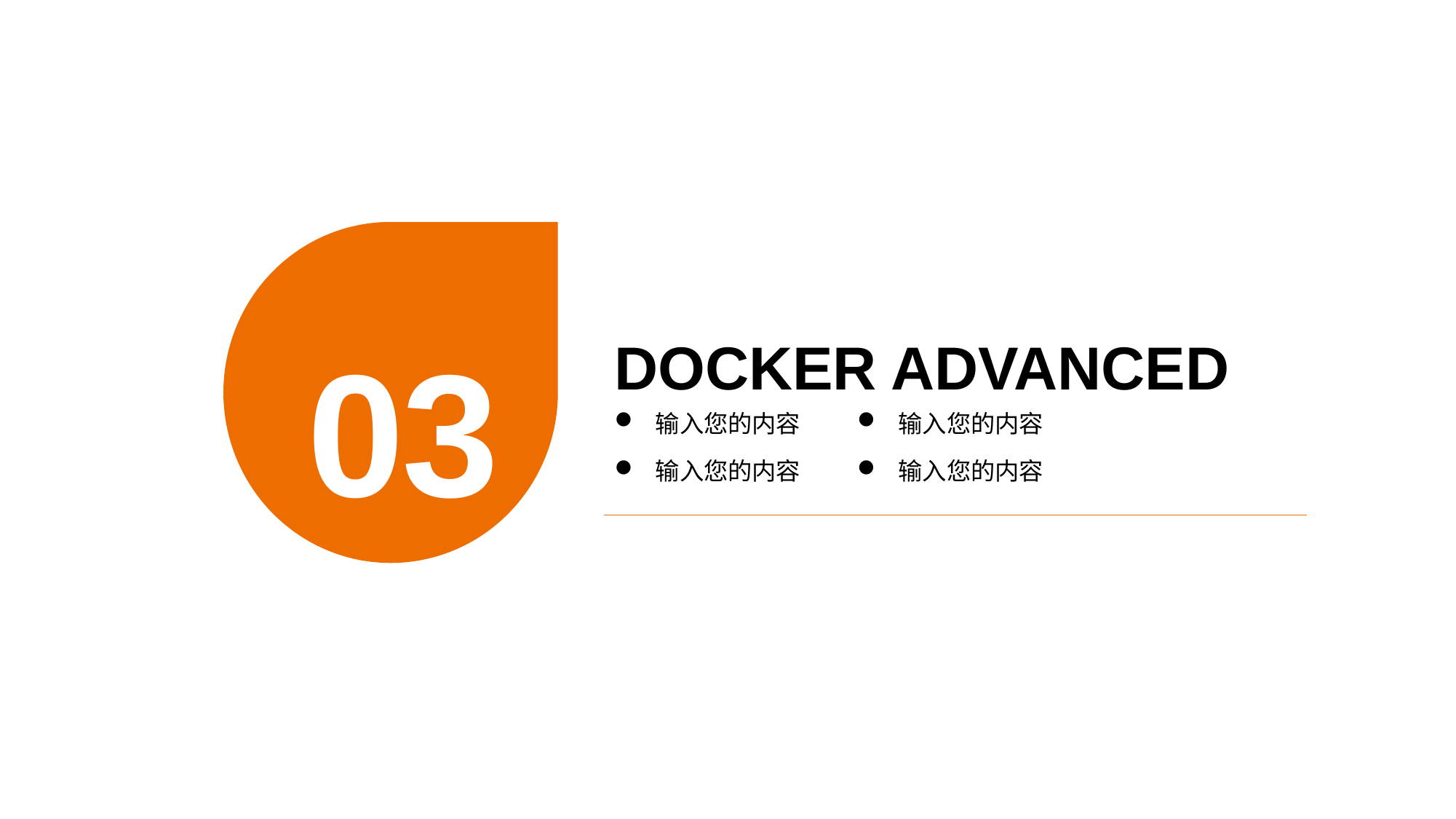

03
DOCKER ADVANCED
输入您的内容
输入您的内容
输入您的内容
输入您的内容